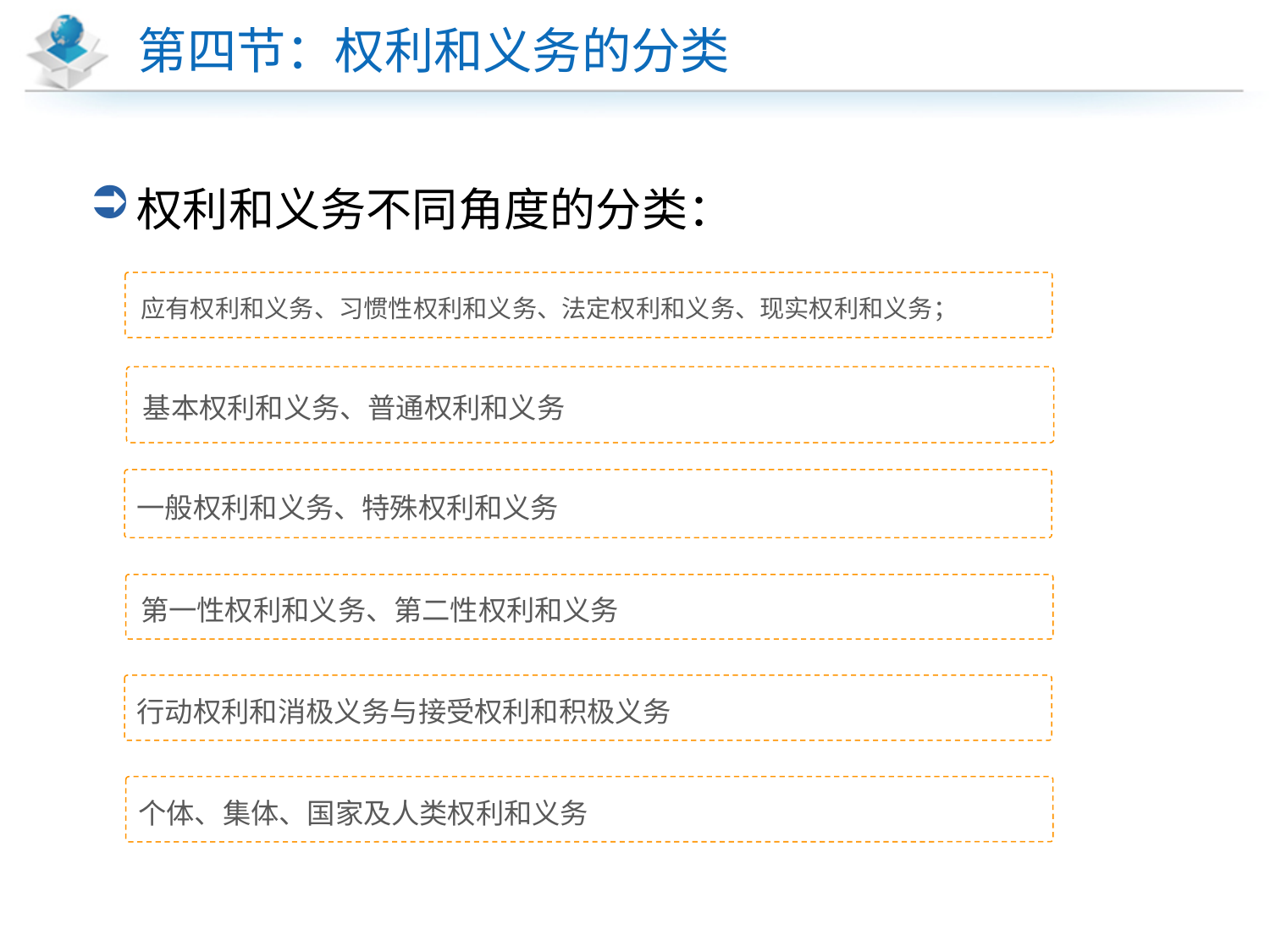

# 第四节：权利和义务的分类
权利和义务不同角度的分类：

应有权利和义务、习惯性权利和义务、法定权利和义务、现实权利和义务；

基本权利和义务、普通权利和义务

一般权利和义务、特殊权利和义务

第一性权利和义务、第二性权利和义务

行动权利和消极义务与接受权利和积极义务

个体、集体、国家及人类权利和义务